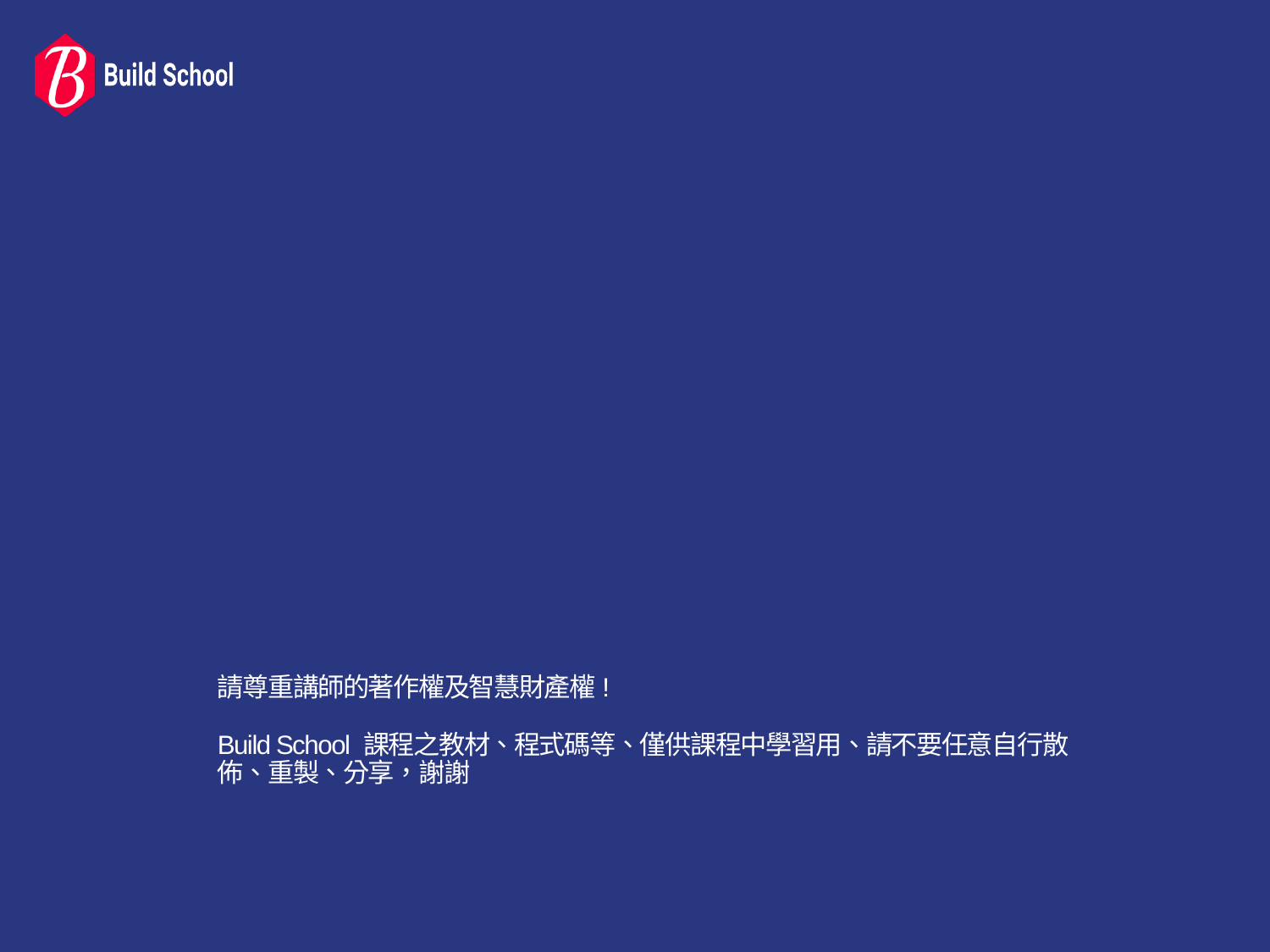

# 請尊重講師的著作權及智慧財產權! Build School 課程之教材、程式碼等、僅供課程中學習用、請不要任意自行散佈、重製、分享，謝謝